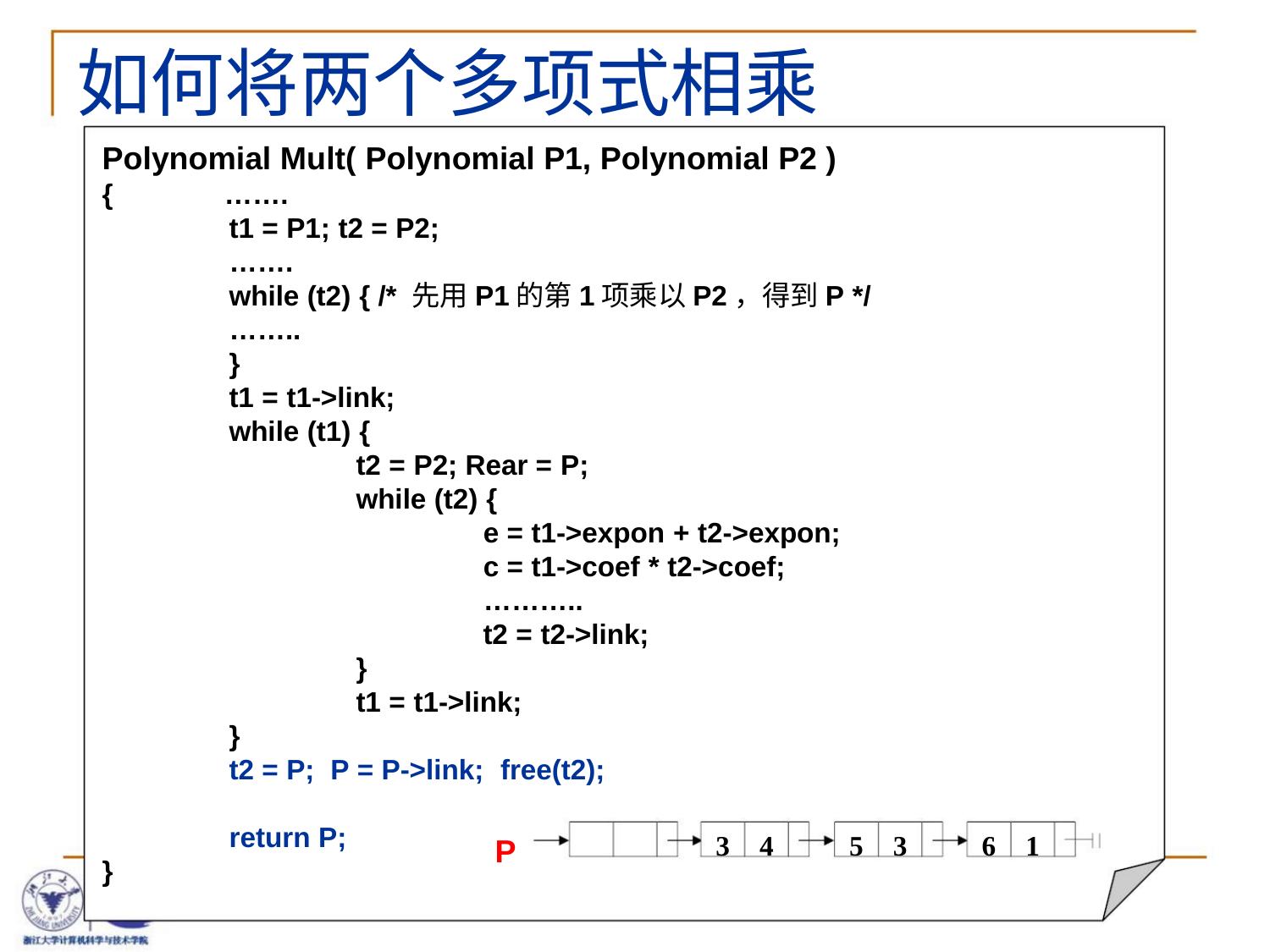

如何将两个多项式相乘
Polynomial Mult( Polynomial P1, Polynomial P2 )
{
…….
t1 = P1; t2 = P2;
…….
while (t2) { /* 先用P1的第1项乘以P2，得到P */
……..
}
t1 = t1->link;
while (t1) {
t2 = P2; Rear = P;
while (t2) {
e = t1->expon + t2->expon;
c = t1->coef * t2->coef;
………..
t2 = t2->link;
}
t1 = t1->link;
}
t2 = P; P = P->link; free(t2);
return P;
3 4
5 3
6 1
P
}